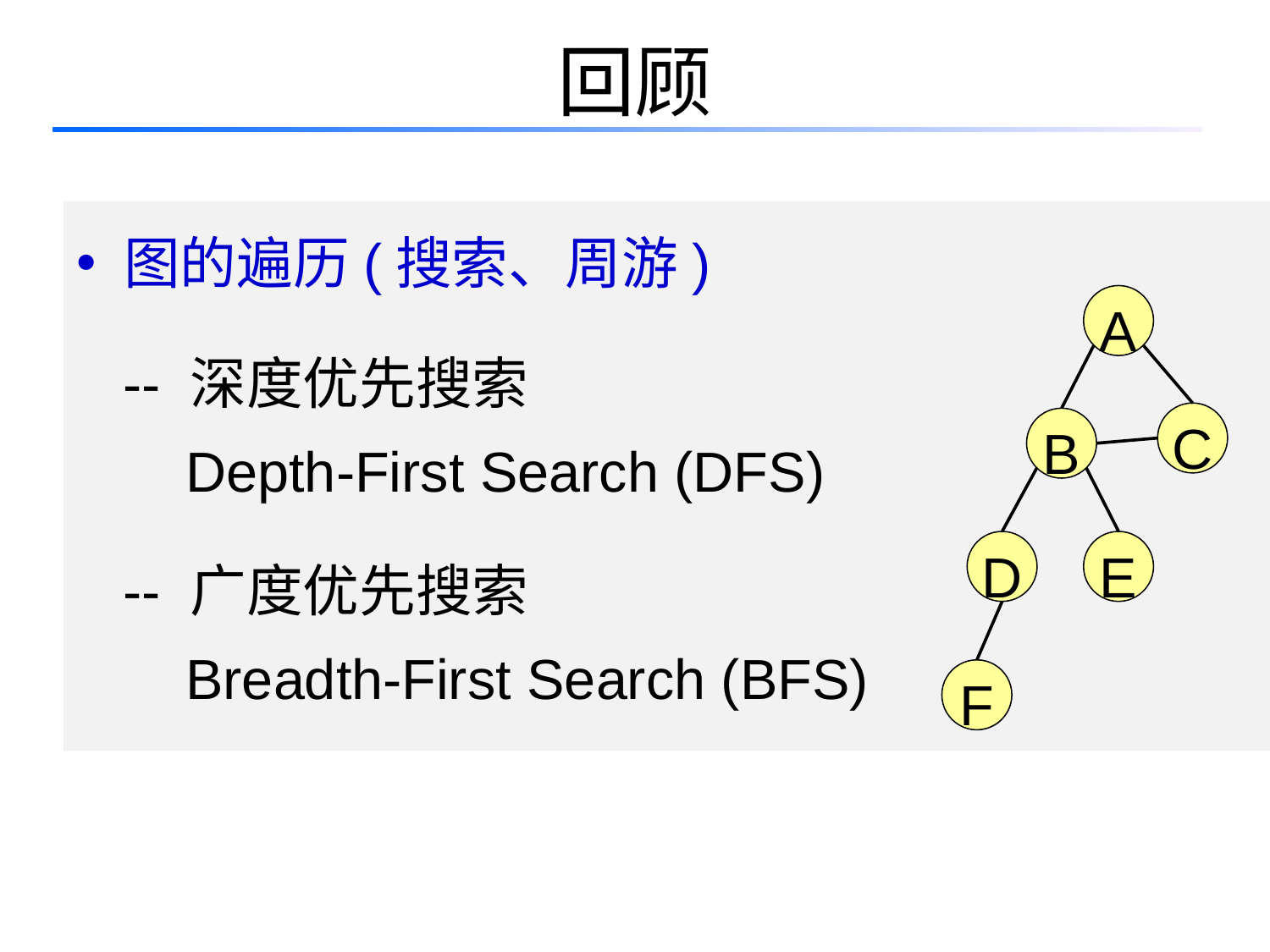

# 回顾

图的遍历(搜索、周游)
   -- 深度优先搜索
       Depth-First Search (DFS)
   -- 广度优先搜索
       Breadth-First Search (BFS)
A
C
B
D
E
F